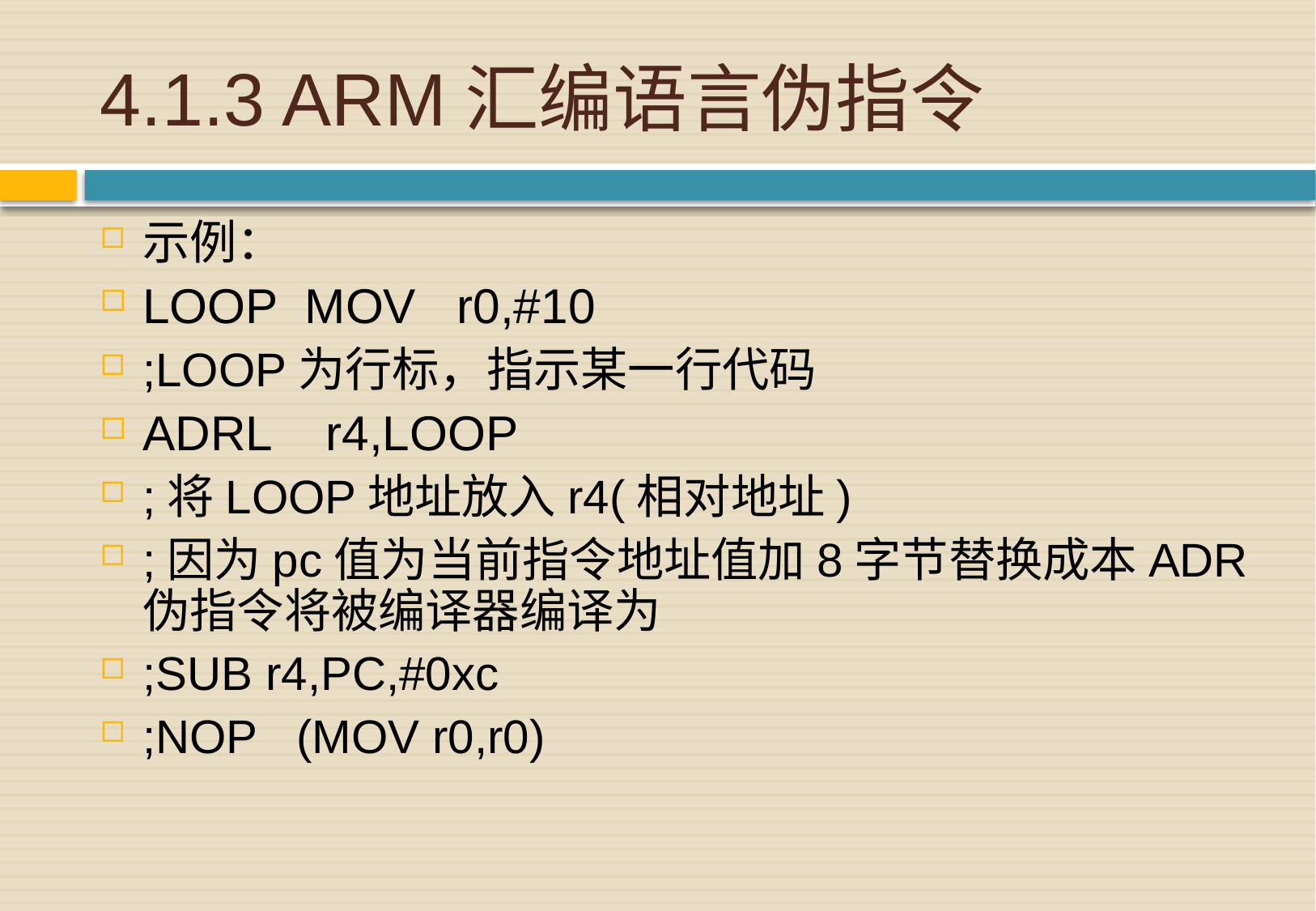

# 4.1.3 ARM汇编语言伪指令
示例：
LOOP  MOV   r0,#10
;LOOP为行标，指示某一行代码
ADRL    r4,LOOP
;将LOOP地址放入r4(相对地址)
;因为pc值为当前指令地址值加8字节替换成本ADR伪指令将被编译器编译为
;SUB r4,PC,#0xc
;NOP   (MOV r0,r0)